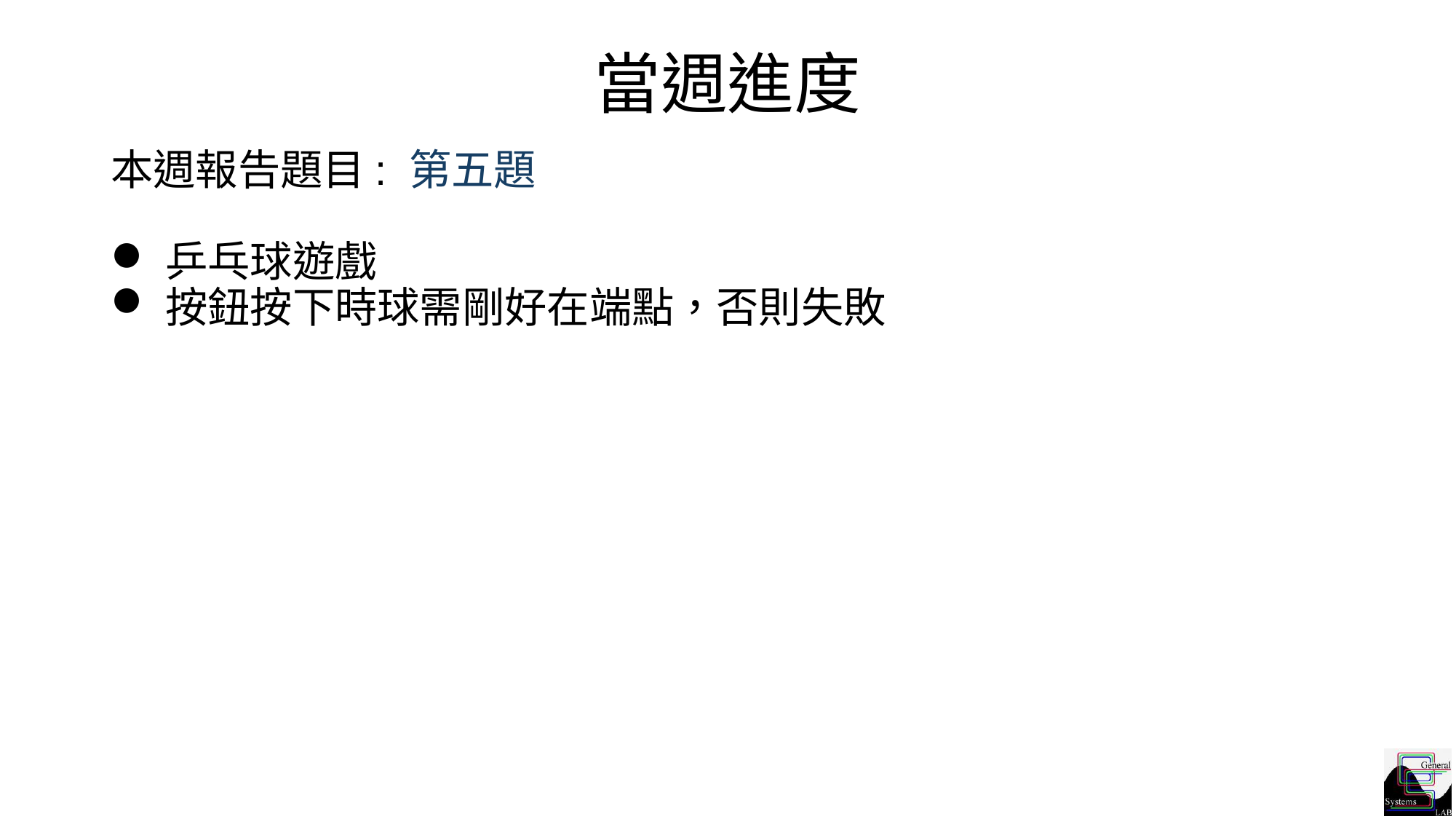

# 當週進度
本週報告題目: 第五題

乒乓球遊戲
按鈕按下時球需剛好在端點，否則失敗